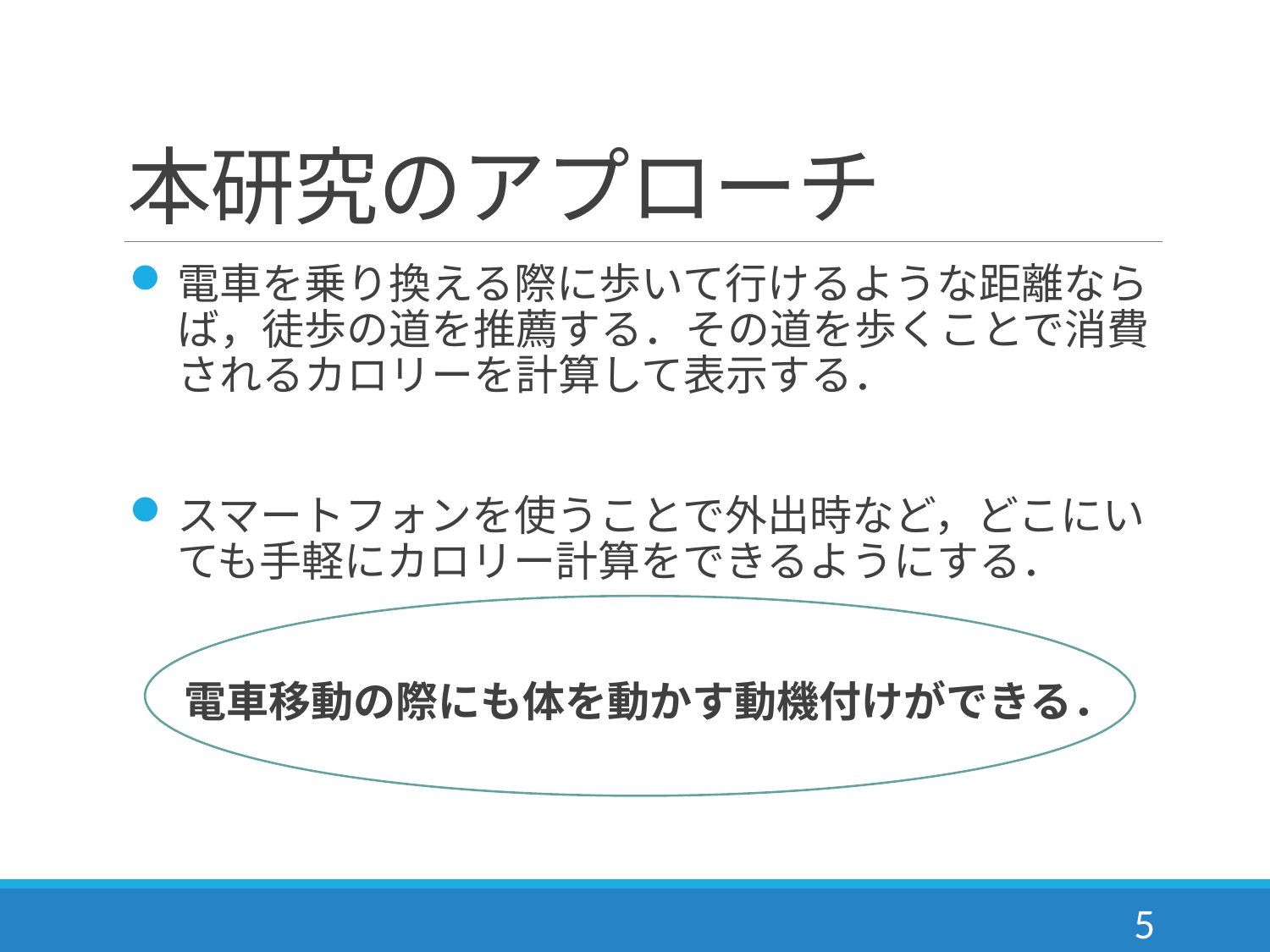

# 本研究のアプローチ
電車を乗り換える際に歩いて行けるような距離ならば，徒歩の道を推薦する．その道を歩くことで消費されるカロリーを計算して表示する．

スマートフォンを使うことで外出時など，どこにいても手軽にカロリー計算をできるようにする．

電車移動の際にも体を動かす動機付けができる．

5